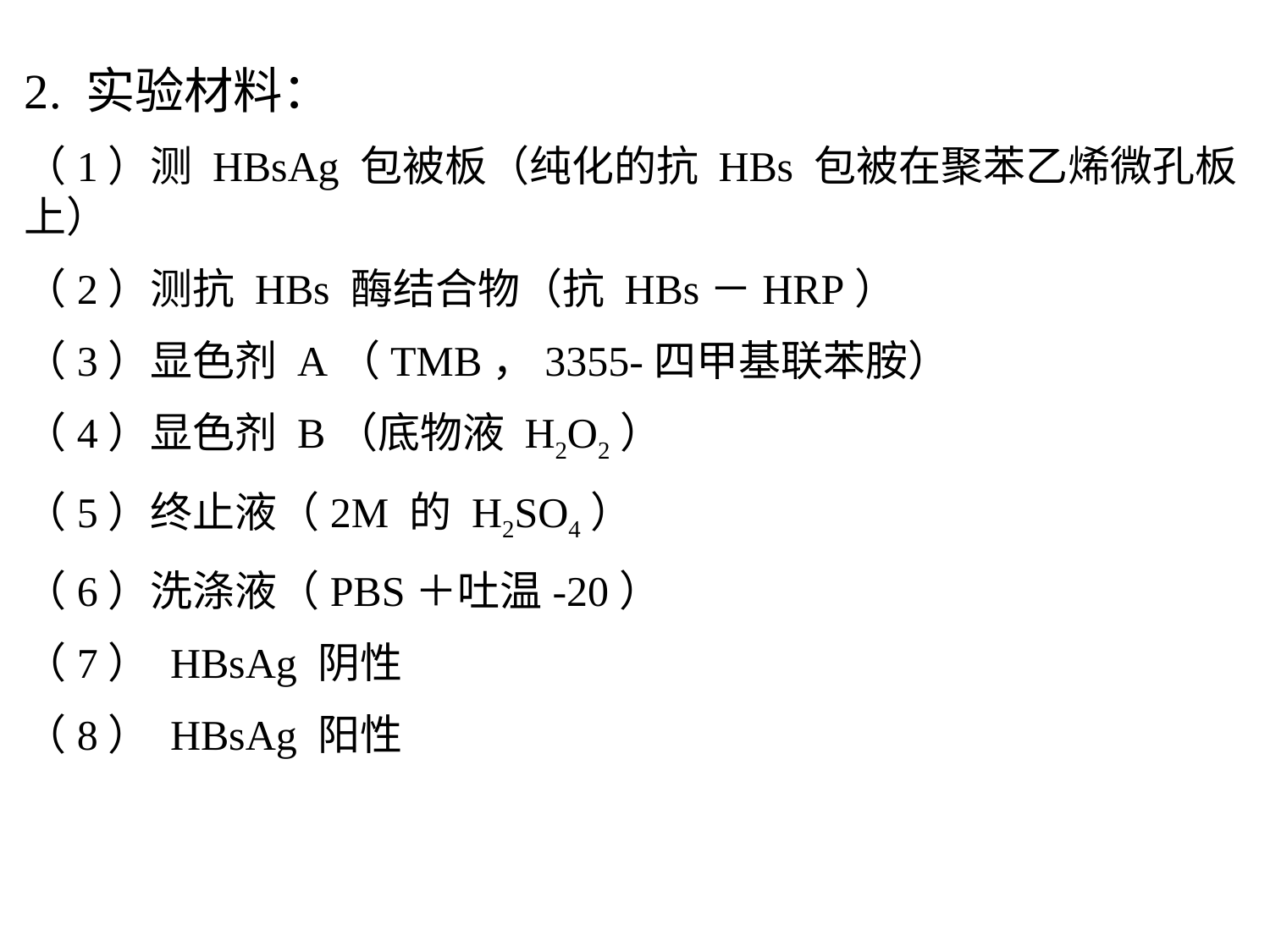

2. 实验材料：
（1）测 HBsAg 包被板（纯化的抗 HBs 包被在聚苯乙烯微孔板上）
（2）测抗 HBs 酶结合物（抗 HBs－HRP）
（3）显色剂 A（TMB，3355-四甲基联苯胺）
（4）显色剂 B（底物液 H2O2）
（5）终止液（2M 的 H2SO4）
（6）洗涤液（PBS＋吐温-20）
（7） HBsAg 阴性
（8） HBsAg 阳性